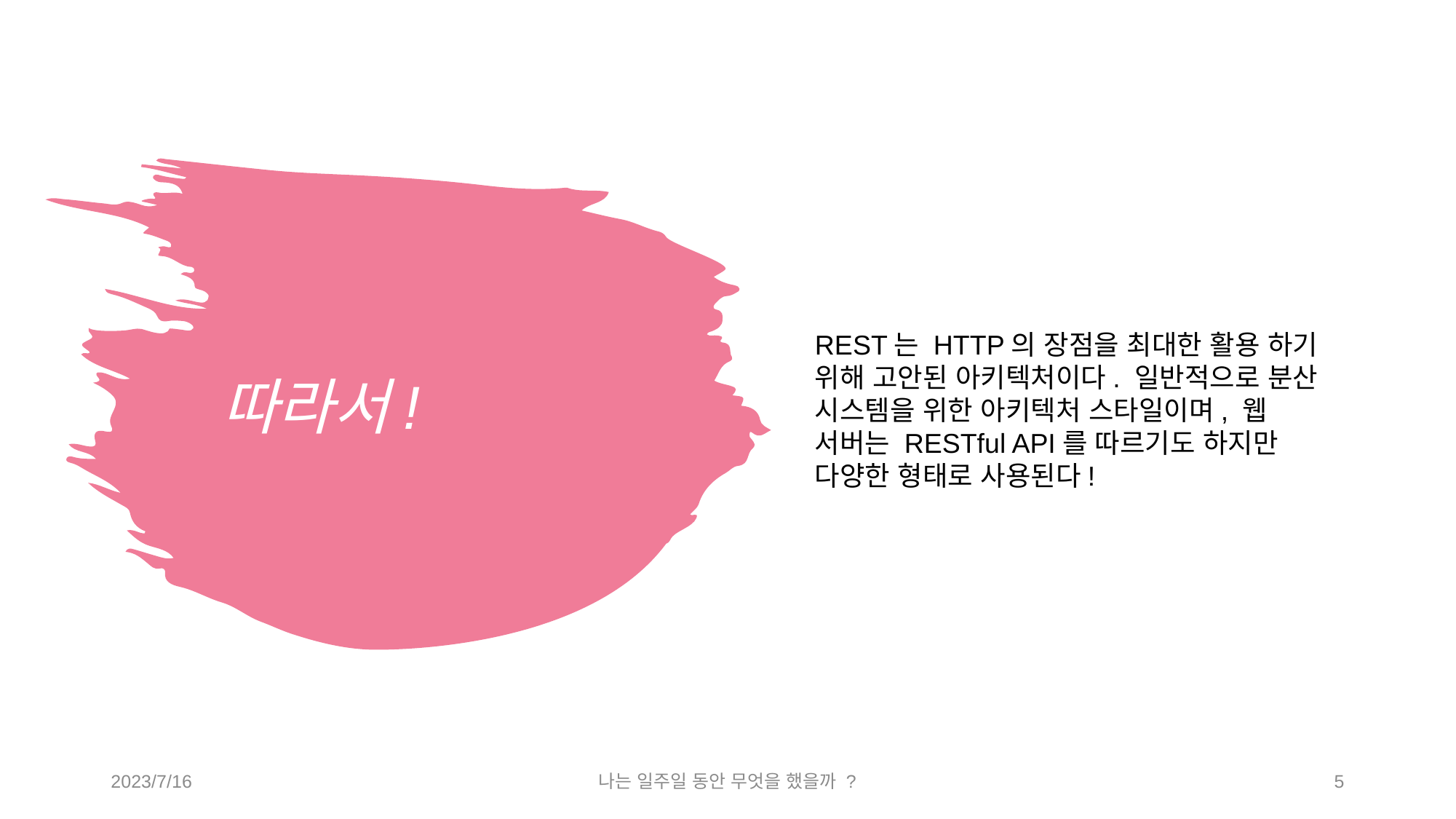

REST는 HTTP의 장점을 최대한 활용 하기 위해 고안된 아키텍처이다. 일반적으로 분산 시스템을 위한 아키텍처 스타일이며, 웹 서버는 RESTful API를 따르기도 하지만 다양한 형태로 사용된다!
# 따라서!
2023/7/16
나는 일주일 동안 무엇을 했을까 ?
5